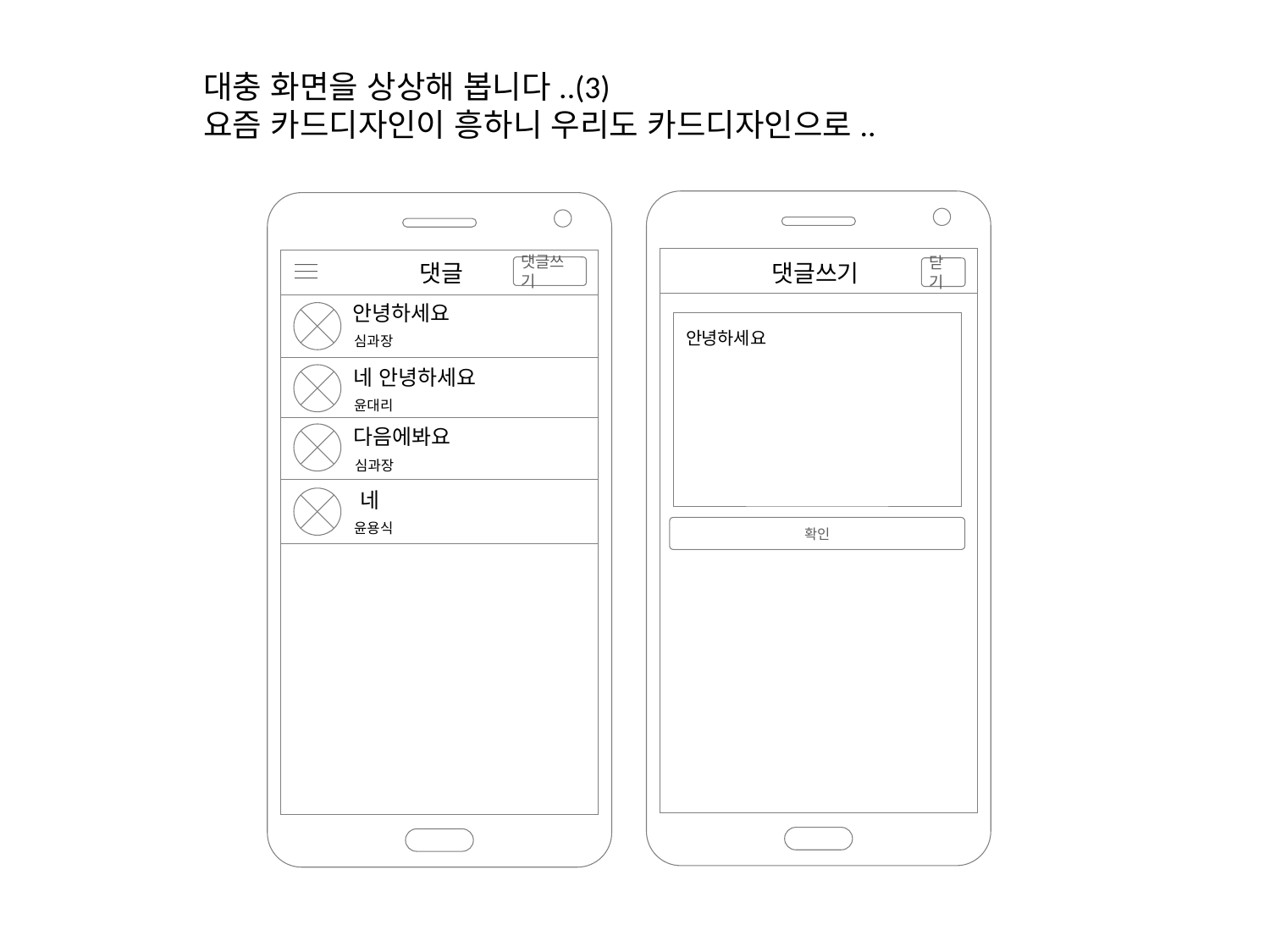

대충 화면을 상상해 봅니다..(3)
요즘 카드디자인이 흥하니 우리도 카드디자인으로..

댓글쓰기
댓글
댓글쓰기
닫기

안녕하세요

안녕하세요

심과장
네 안녕하세요

윤대리
다음에봐요

심과장
네

윤용식
확인